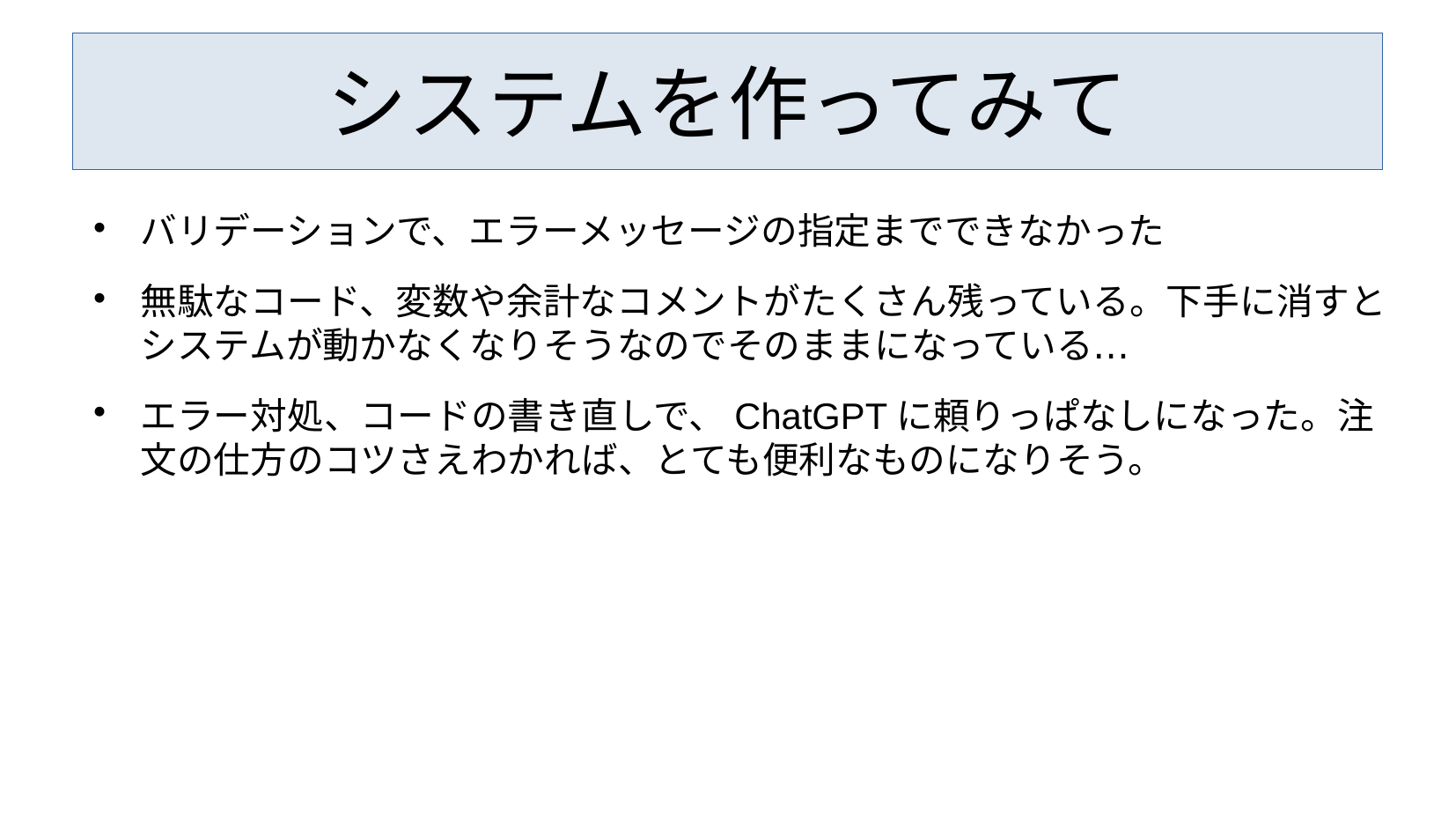

# システムを作ってみて
バリデーションで、エラーメッセージの指定までできなかった
無駄なコード、変数や余計なコメントがたくさん残っている。下手に消すとシステムが動かなくなりそうなのでそのままになっている…
エラー対処、コードの書き直しで、ChatGPTに頼りっぱなしになった。注文の仕方のコツさえわかれば、とても便利なものになりそう。